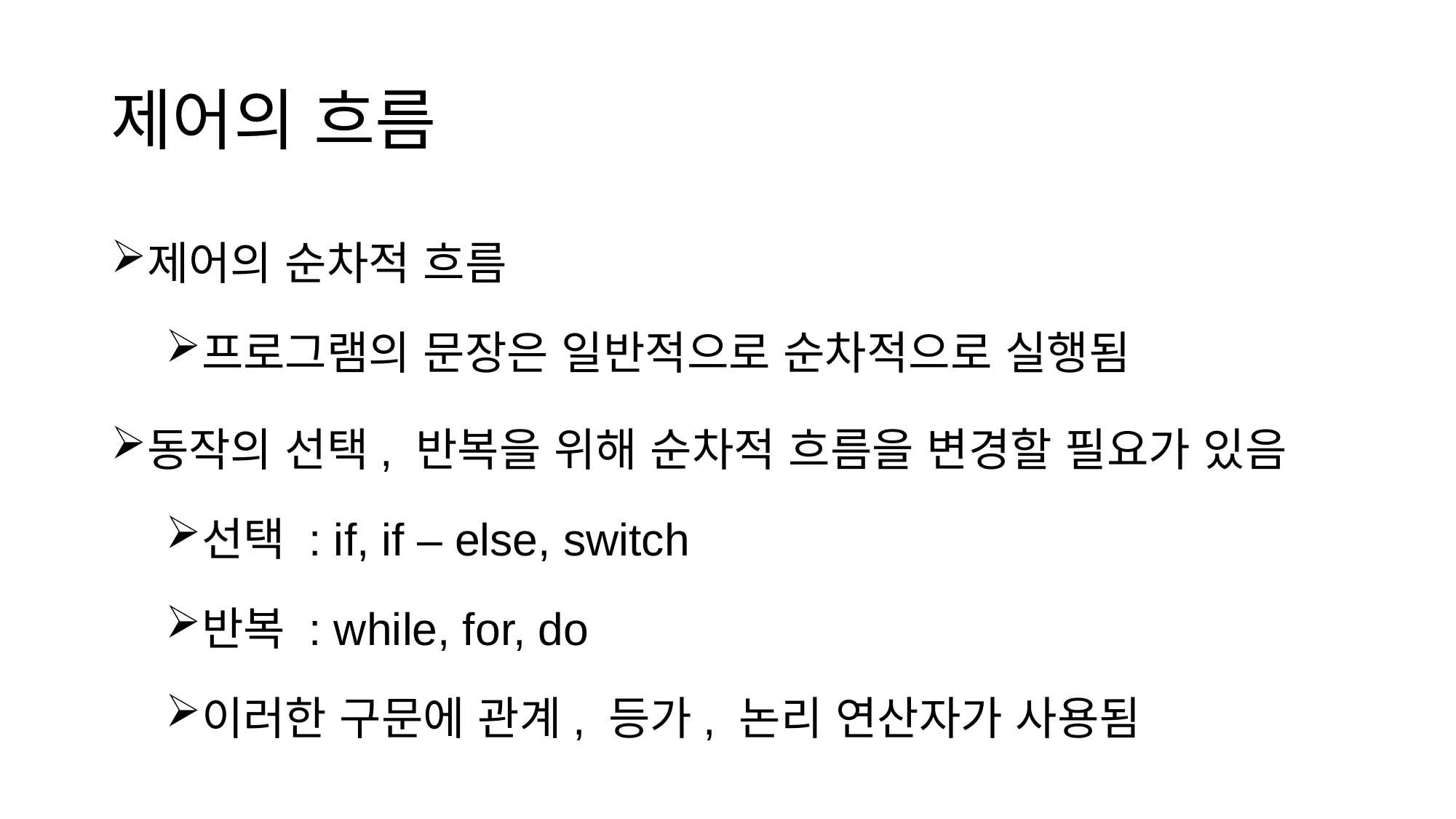

# 제어의 흐름
제어의 순차적 흐름
프로그램의 문장은 일반적으로 순차적으로 실행됨
동작의 선택, 반복을 위해 순차적 흐름을 변경할 필요가 있음
선택 : if, if – else, switch
반복 : while, for, do
이러한 구문에 관계, 등가, 논리 연산자가 사용됨